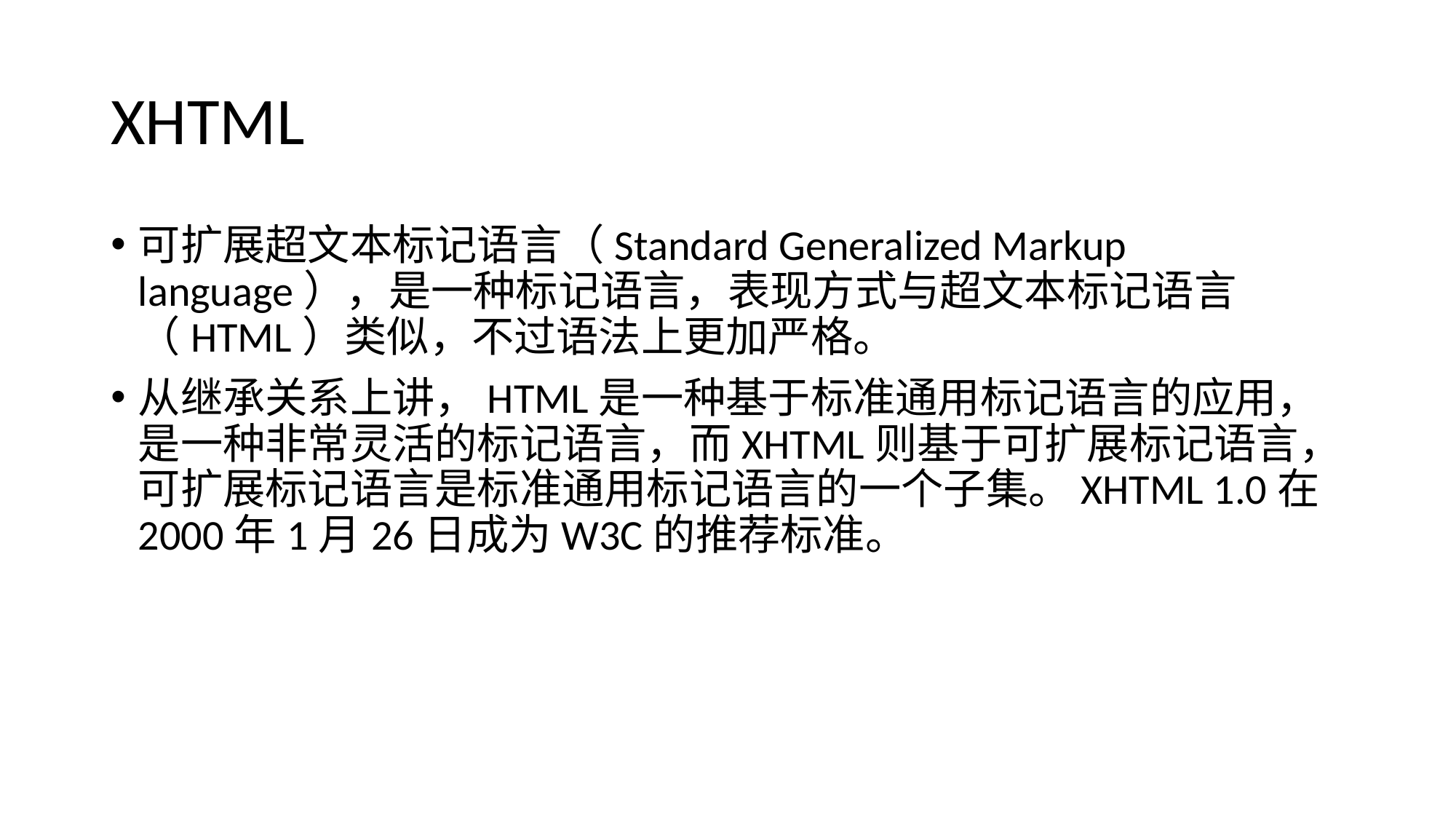

# XHTML
可扩展超文本标记语言（Standard Generalized Markup language），是一种标记语言，表现方式与超文本标记语言（HTML）类似，不过语法上更加严格。
从继承关系上讲，HTML是一种基于标准通用标记语言的应用，是一种非常灵活的标记语言，而XHTML则基于可扩展标记语言，可扩展标记语言是标准通用标记语言的一个子集。XHTML 1.0在2000年1月26日成为W3C的推荐标准。